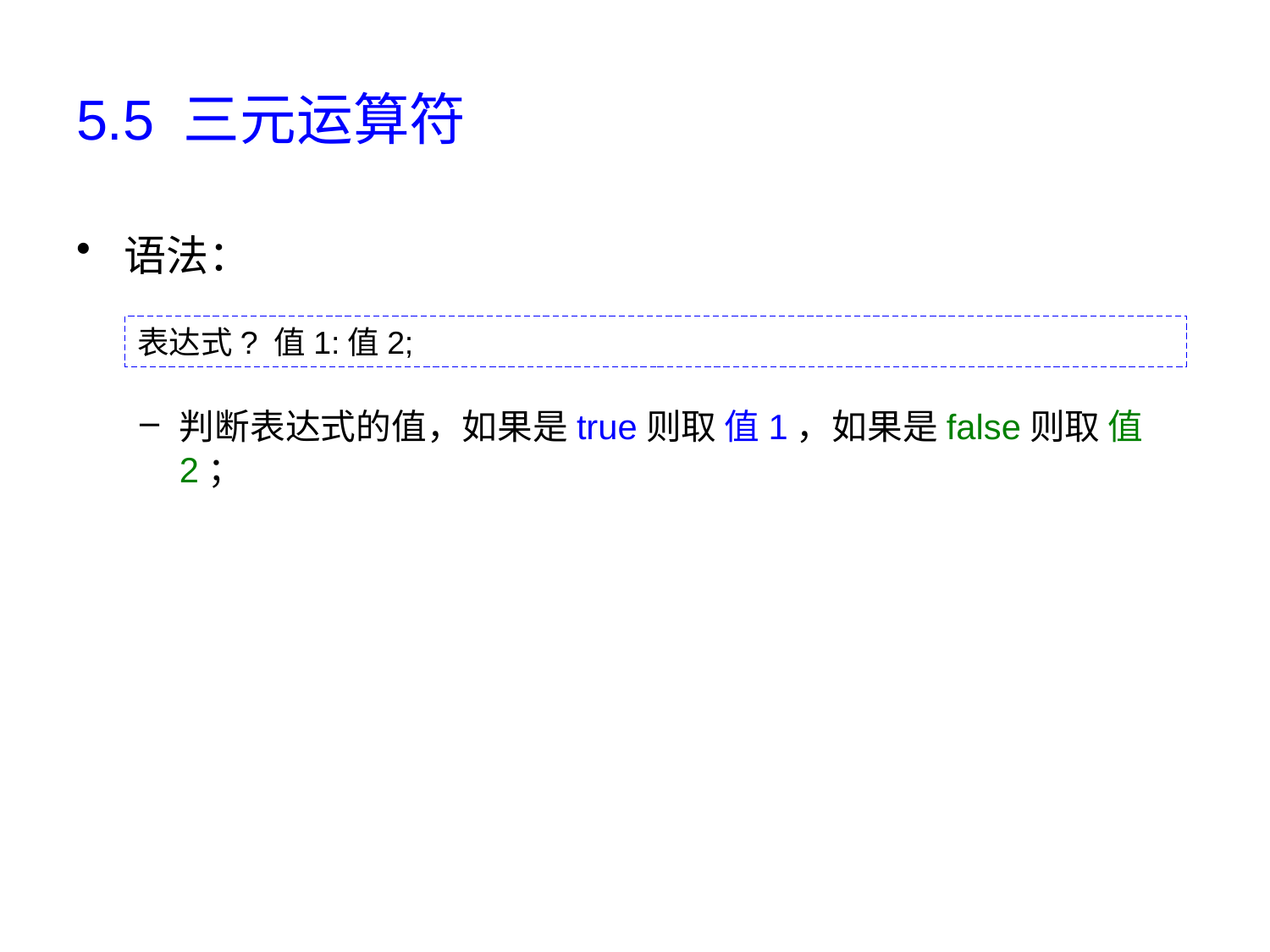

# 5.5 三元运算符
语法：

判断表达式的值，如果是true则取 值1，如果是false则取 值2；
表达式? 值1:值2;